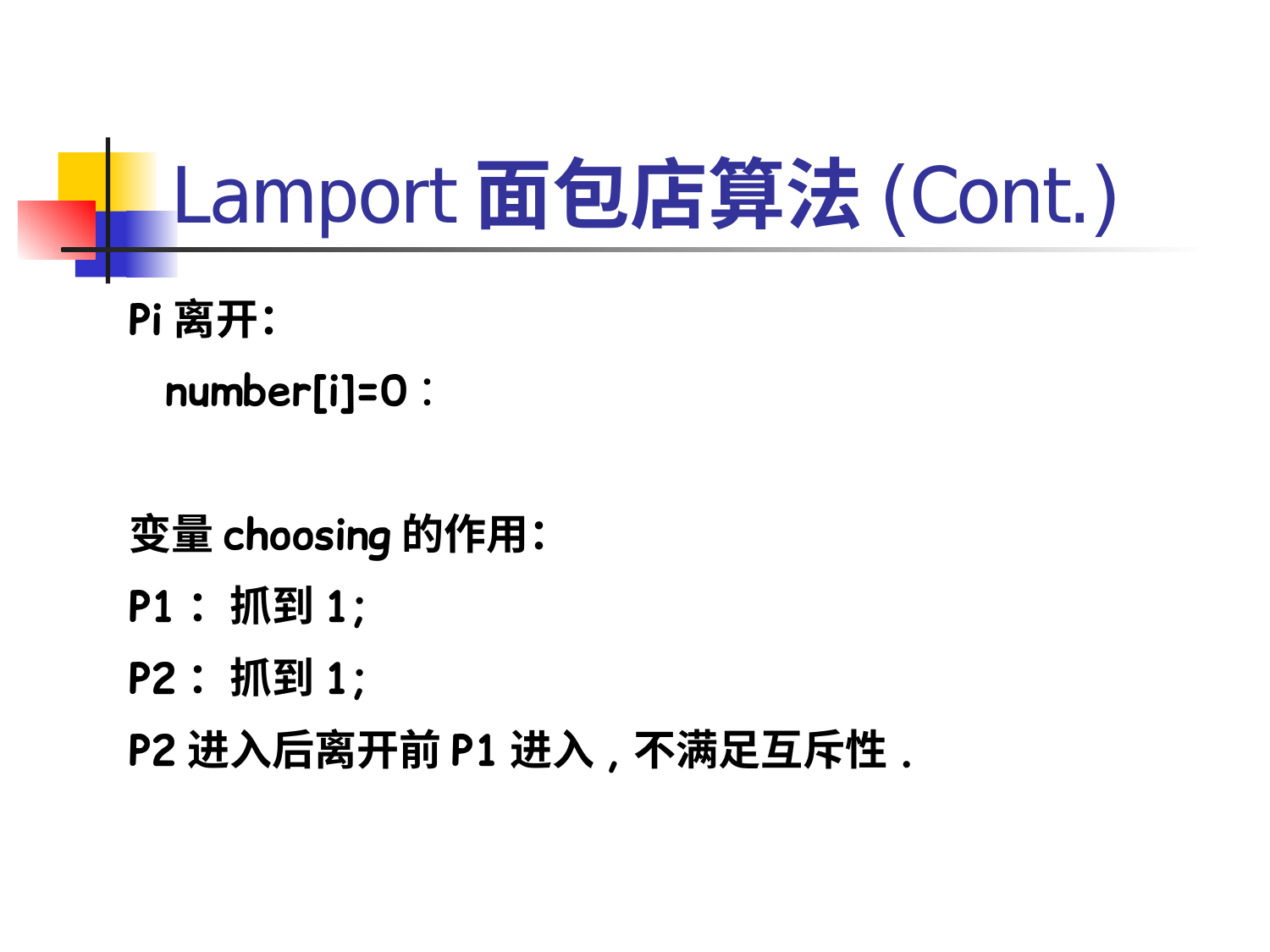

Lamport面包店算法(Cont.)
Pi离开：
  number[i]=0：

变量choosing的作用：
P1：抓到1;
P2：抓到1;
P2进入后离开前P1进入,不满足互斥性.